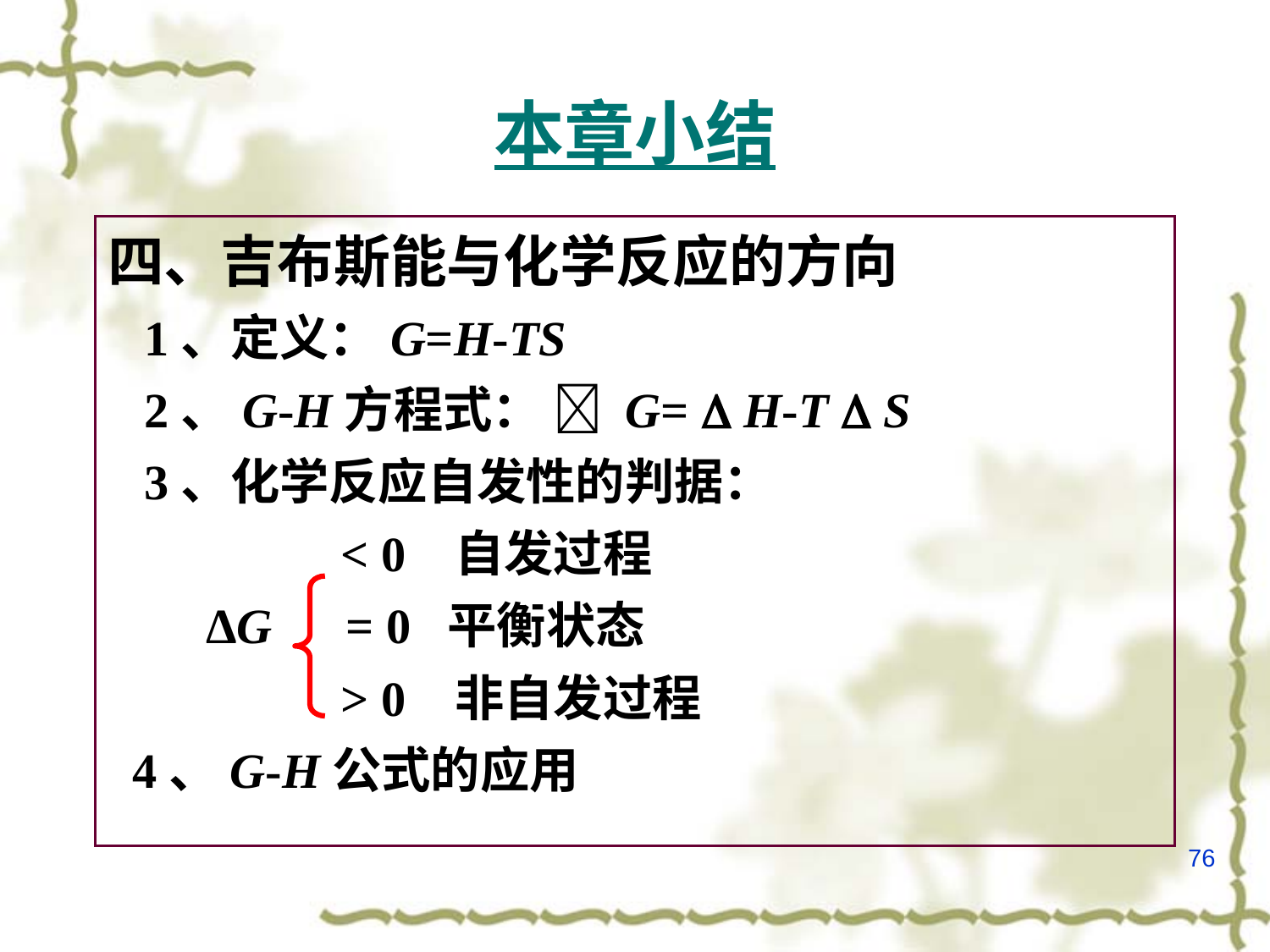

# 本章小结
四、吉布斯能与化学反应的方向
   1、定义：G=H-TS
   2、G-H方程式： Δ G= Δ H-T Δ S
   3、化学反应自发性的判据：
                   < 0   自发过程
        ΔG      = 0  平衡状态
                   > 0   非自发过程
  4、G-H公式的应用

76